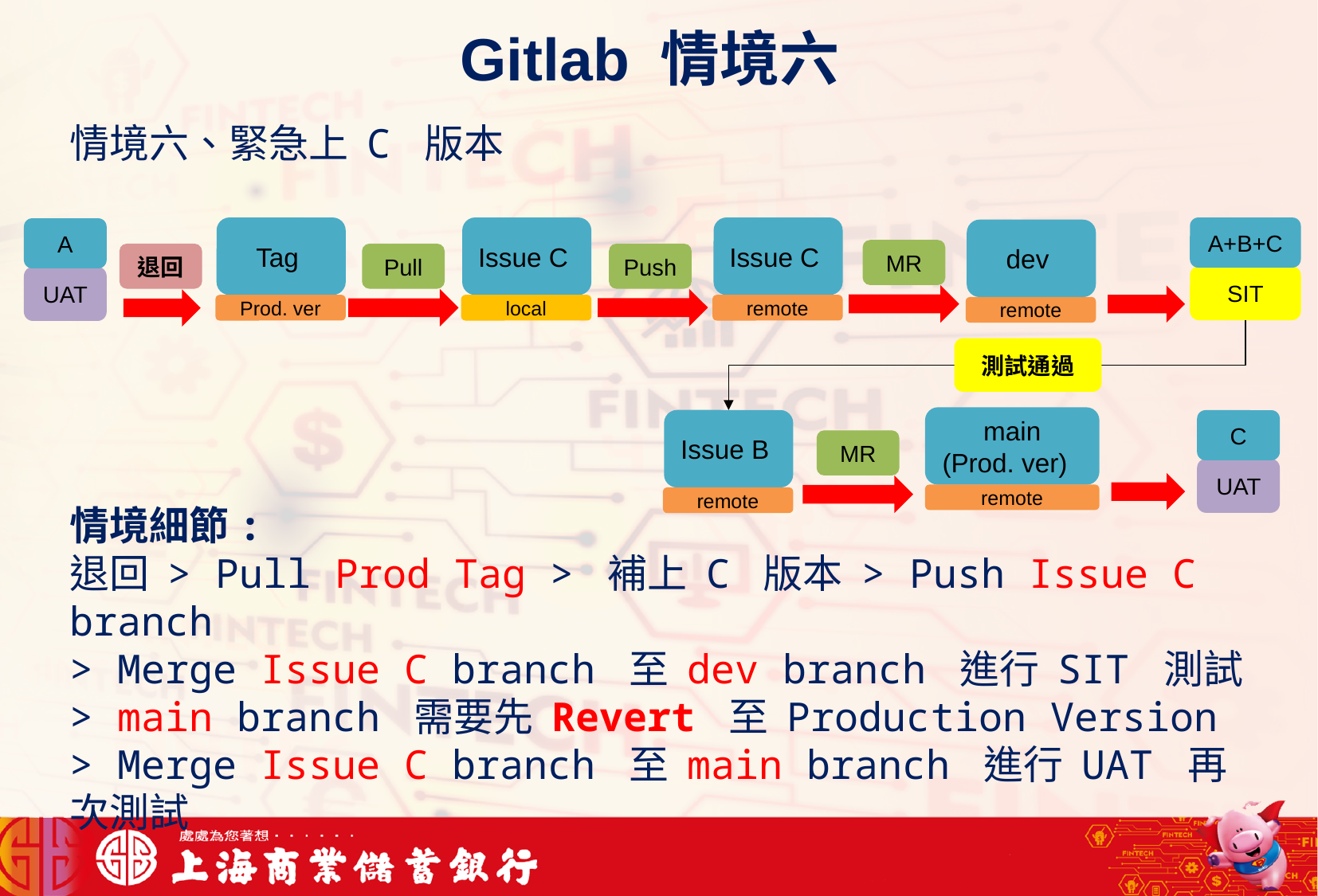

Gitlab 情境六
情境六、緊急上 C 版本
Tag
Issue C
Issue C
A+B+C
A
dev
MR
退回
Pull
Push
SIT
UAT

Prod. ver
local
remote
remote
測試通過
main
(Prod. ver)
Issue B
C
MR
UAT

remote
remote

情境細節:
退回 > Pull Prod Tag > 補上 C 版本 > Push Issue C branch
> Merge Issue C branch 至 dev branch 進行 SIT 測試
> main branch 需要先 Revert 至 Production Version
> Merge Issue C branch 至 main branch 進行 UAT 再次測試